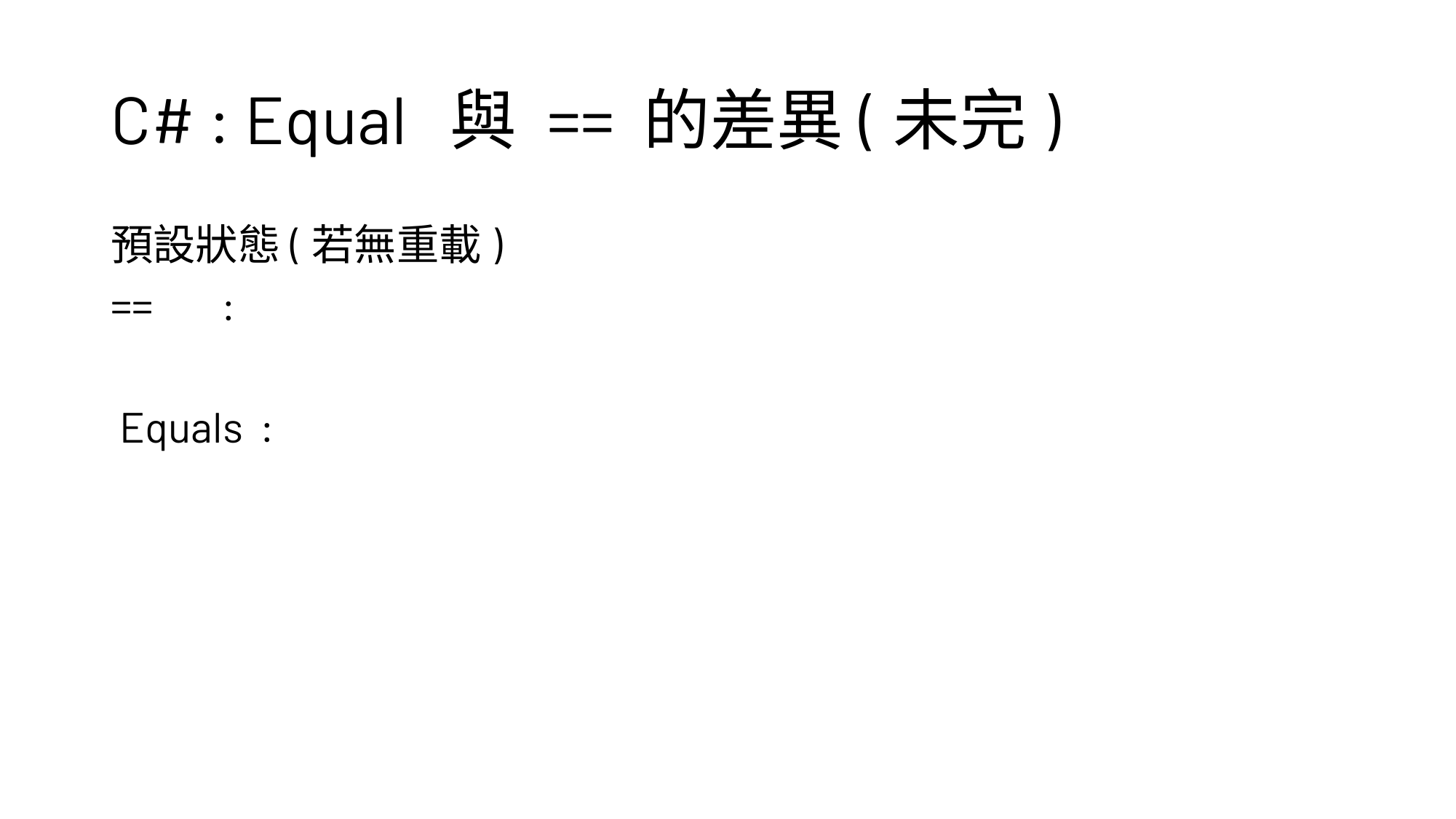

# C# : Equal  與 == 的差異(未完)
預設狀態(若無重載)
==        :

 Equals  :